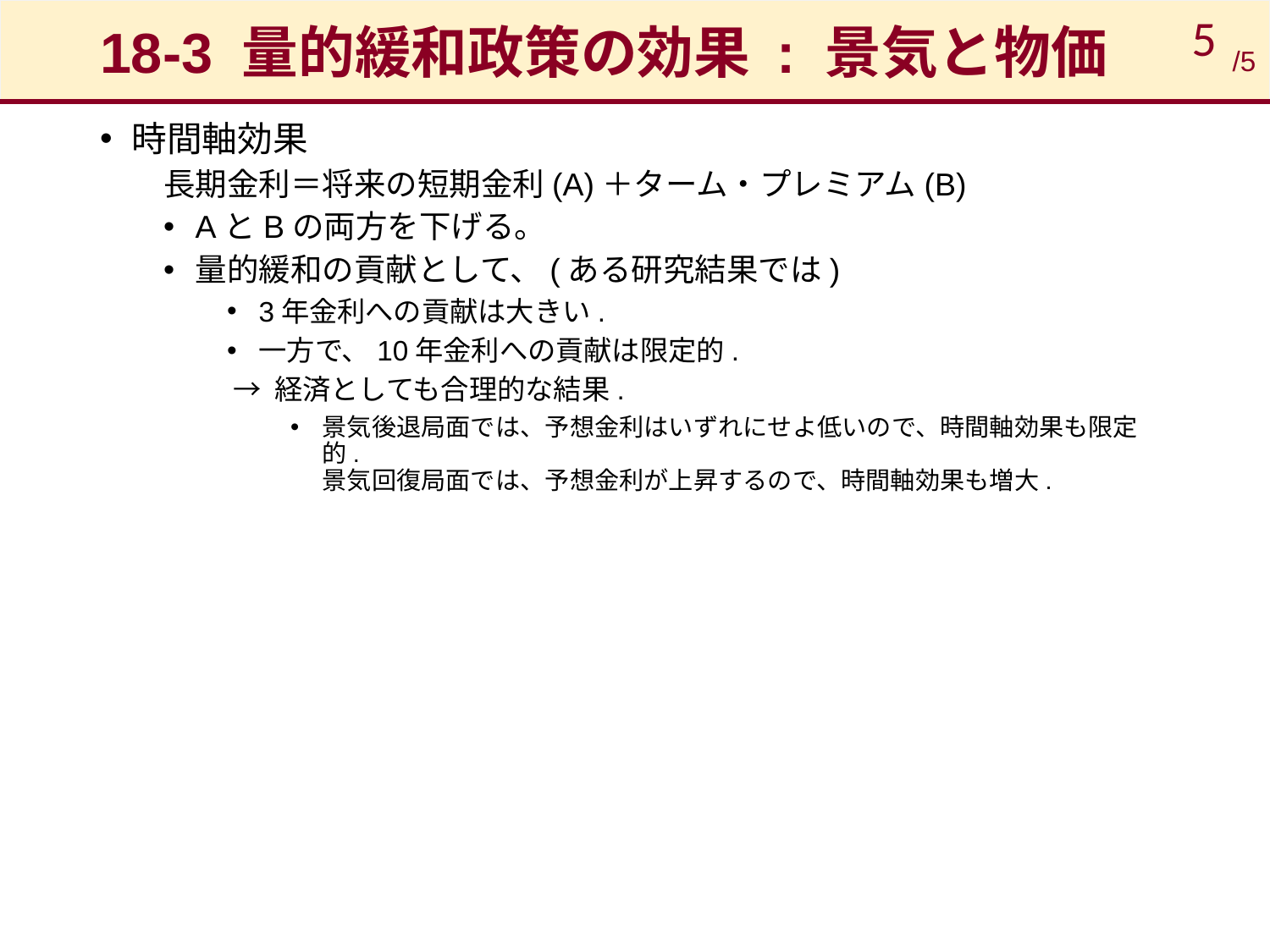

# 18-3 量的緩和政策の効果 : 景気と物価
5
/5
時間軸効果
長期金利＝将来の短期金利(A)＋ターム・プレミアム(B)
AとBの両方を下げる。
量的緩和の貢献として、(ある研究結果では)
3年金利への貢献は大きい.
一方で、10年金利への貢献は限定的.
 → 経済としても合理的な結果.
景気後退局面では、予想金利はいずれにせよ低いので、時間軸効果も限定的.
景気回復局面では、予想金利が上昇するので、時間軸効果も増大.